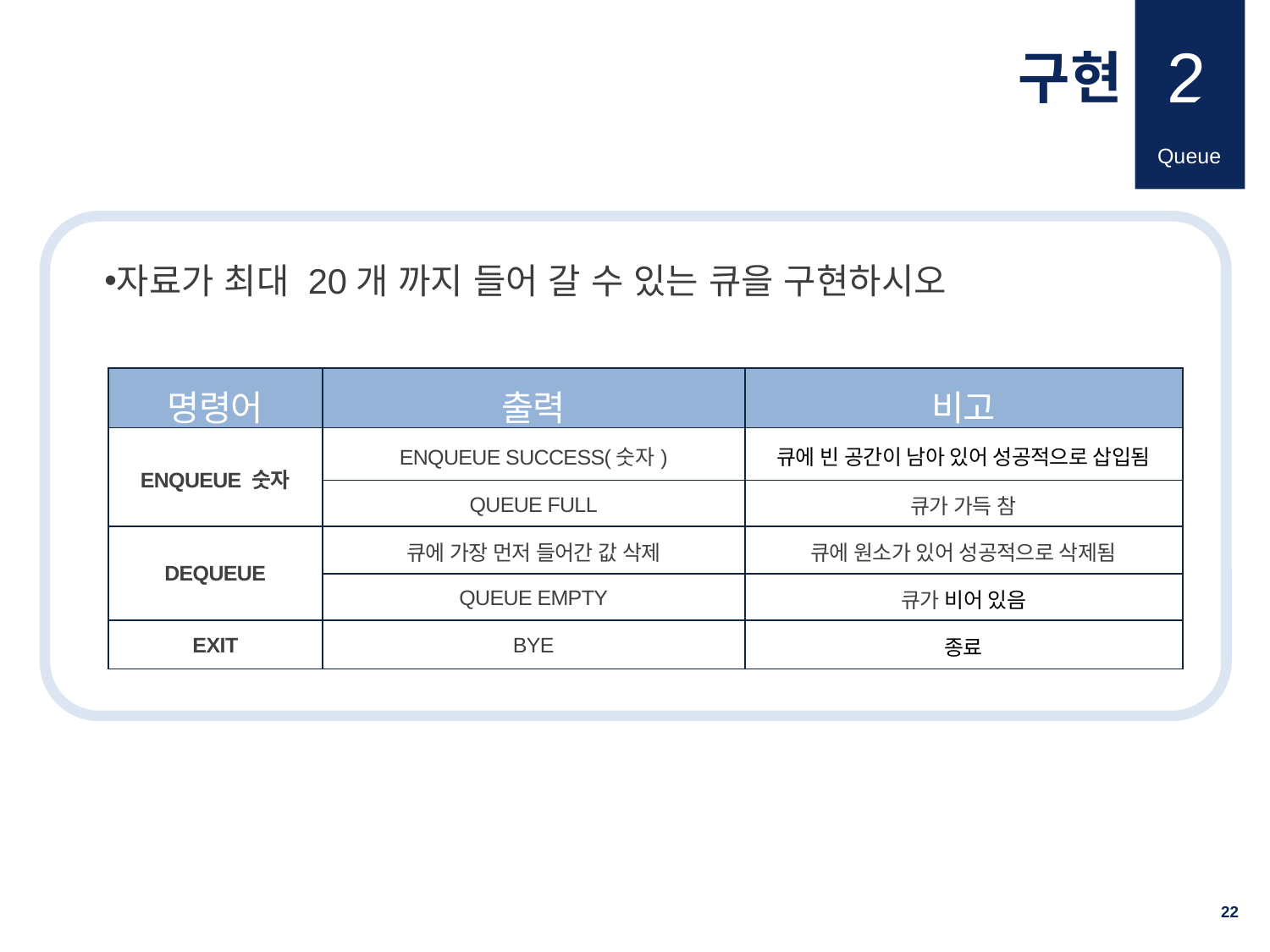

2

구현
Queue

자료가 최대 20개 까지 들어 갈 수 있는 큐을 구현하시오
| 명령어 | 출력 | 비고 |
| --- | --- | --- |
| ENQUEUE 숫자 | ENQUEUE SUCCESS(숫자) | 큐에 빈 공간이 남아 있어 성공적으로 삽입됨 |
|  | QUEUE FULL | 큐가 가득 참 |
| DEQUEUE | 큐에 가장 먼저 들어간 값 삭제 | 큐에 원소가 있어 성공적으로 삭제됨 |
|  | QUEUE EMPTY | 큐가 비어 있음 |
| EXIT | BYE | 종료 |
22